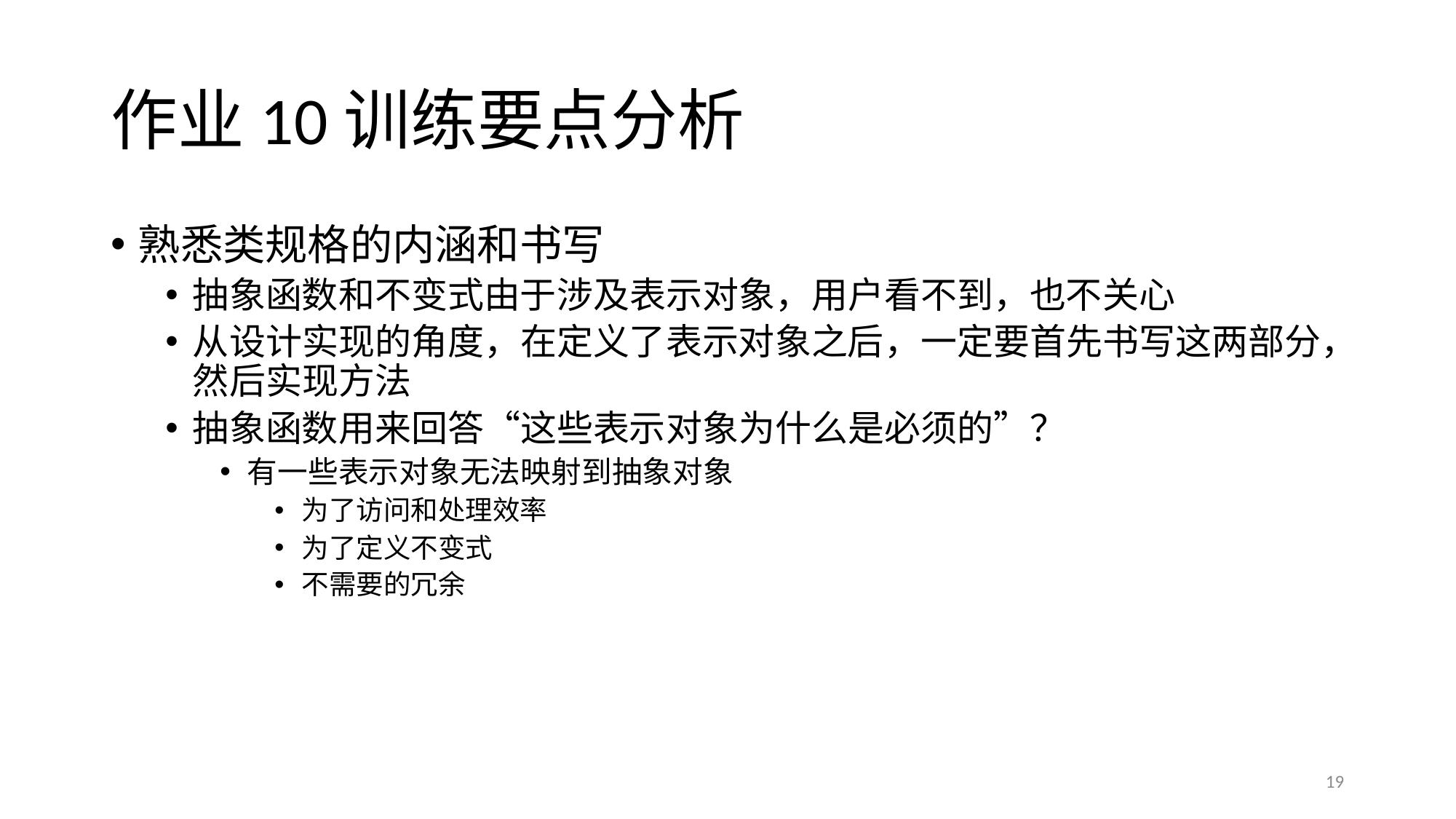

# 作业10训练要点分析
熟悉类规格的内涵和书写
抽象函数和不变式由于涉及表示对象，用户看不到，也不关心
从设计实现的角度，在定义了表示对象之后，一定要首先书写这两部分，然后实现方法
抽象函数用来回答“这些表示对象为什么是必须的”？
有一些表示对象无法映射到抽象对象
为了访问和处理效率
为了定义不变式
不需要的冗余

19